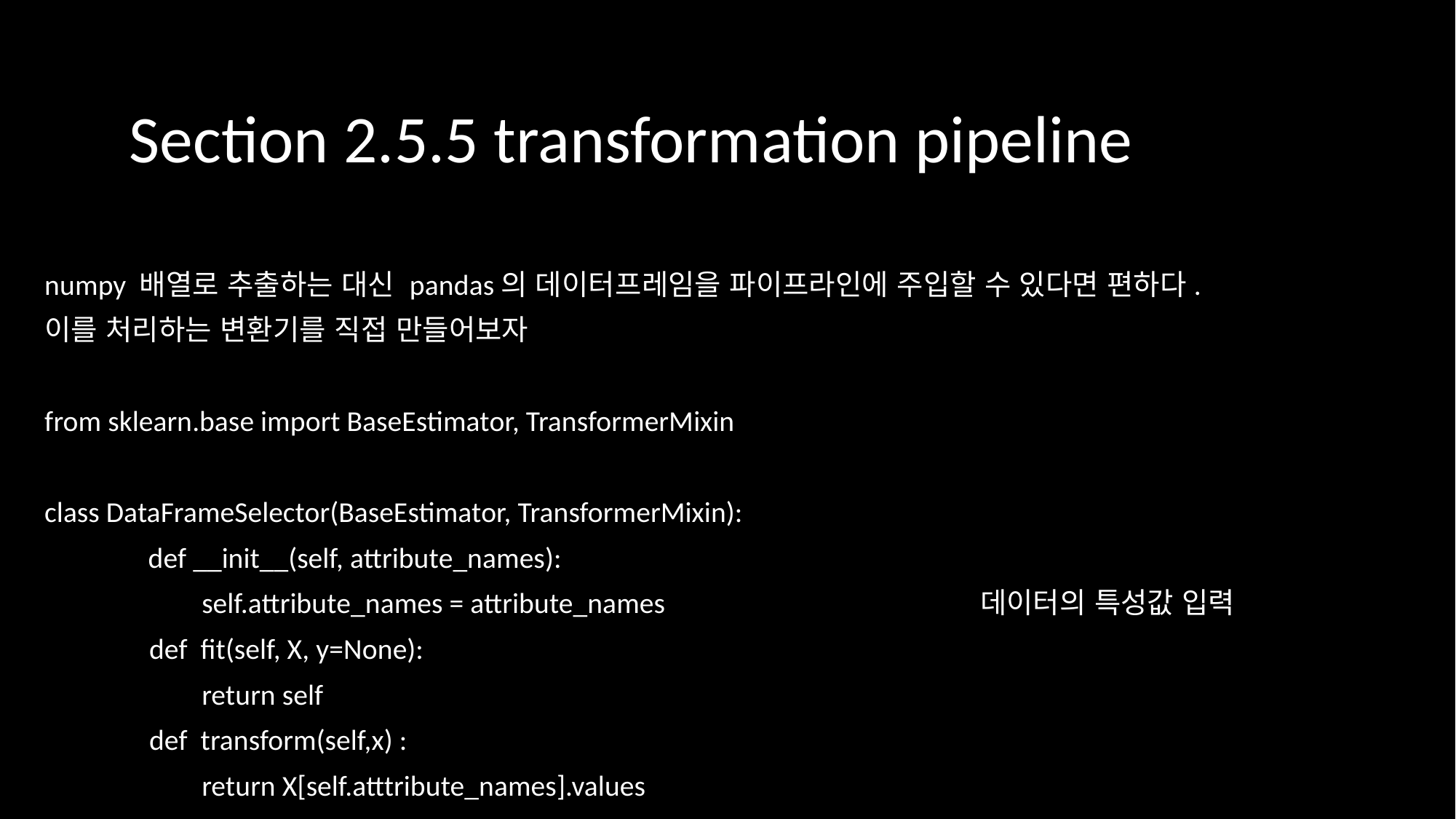

Section 2.5.5 transformation pipeline

numpy 배열로 추출하는 대신 pandas의 데이터프레임을 파이프라인에 주입할 수 있다면 편하다.
이를 처리하는 변환기를 직접 만들어보자

from sklearn.base import BaseEstimator, TransformerMixin

class DataFrameSelector(BaseEstimator, TransformerMixin):
	def __init__(self, attribute_names):
                        self.attribute_names = attribute_names                                               데이터의 특성값 입력
                def  fit(self, X, y=None):
                        return self
                def  transform(self,x) :
                        return X[self.atttribute_names].values